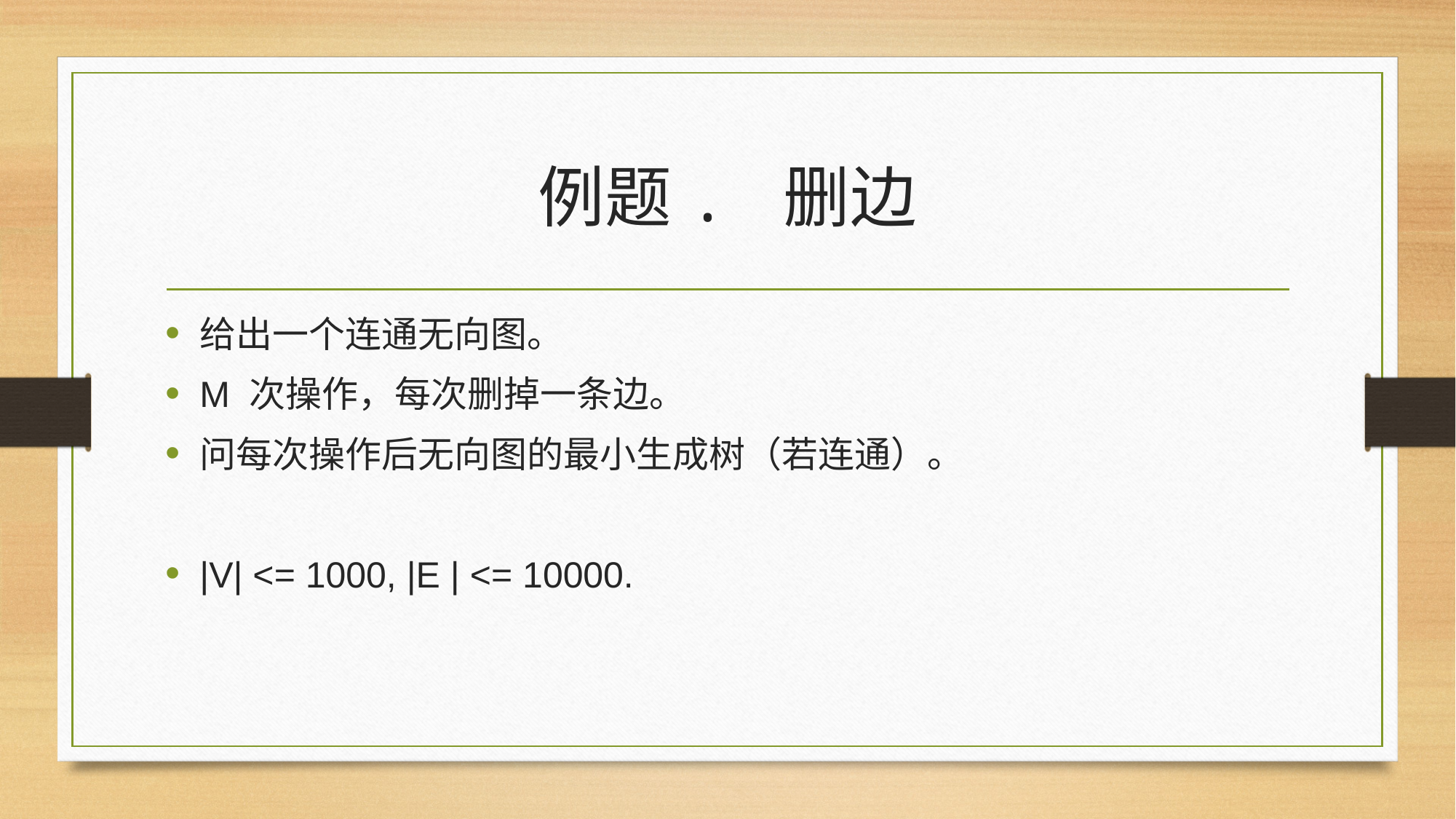

# 例题. 删边
给出一个连通无向图。
M 次操作，每次删掉一条边。
问每次操作后无向图的最小生成树（若连通）。

|V| <= 1000, |E | <= 10000.